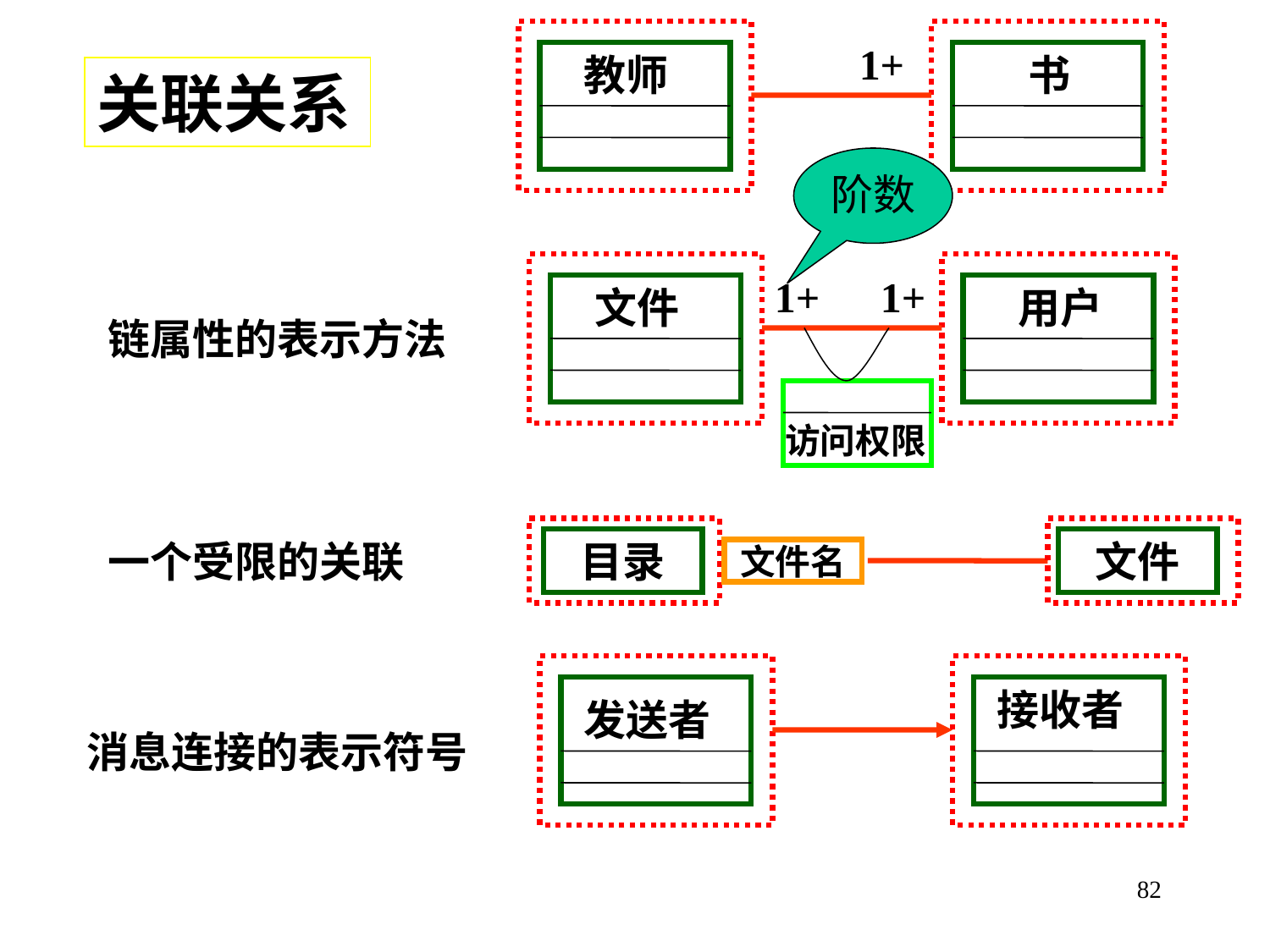

1+

教师

书

1+
1+

文件

用户

访问权限

目录
文件
文件名

接收者
发送者

关联关系
阶数
链属性的表示方法
一个受限的关联
消息连接的表示符号
82